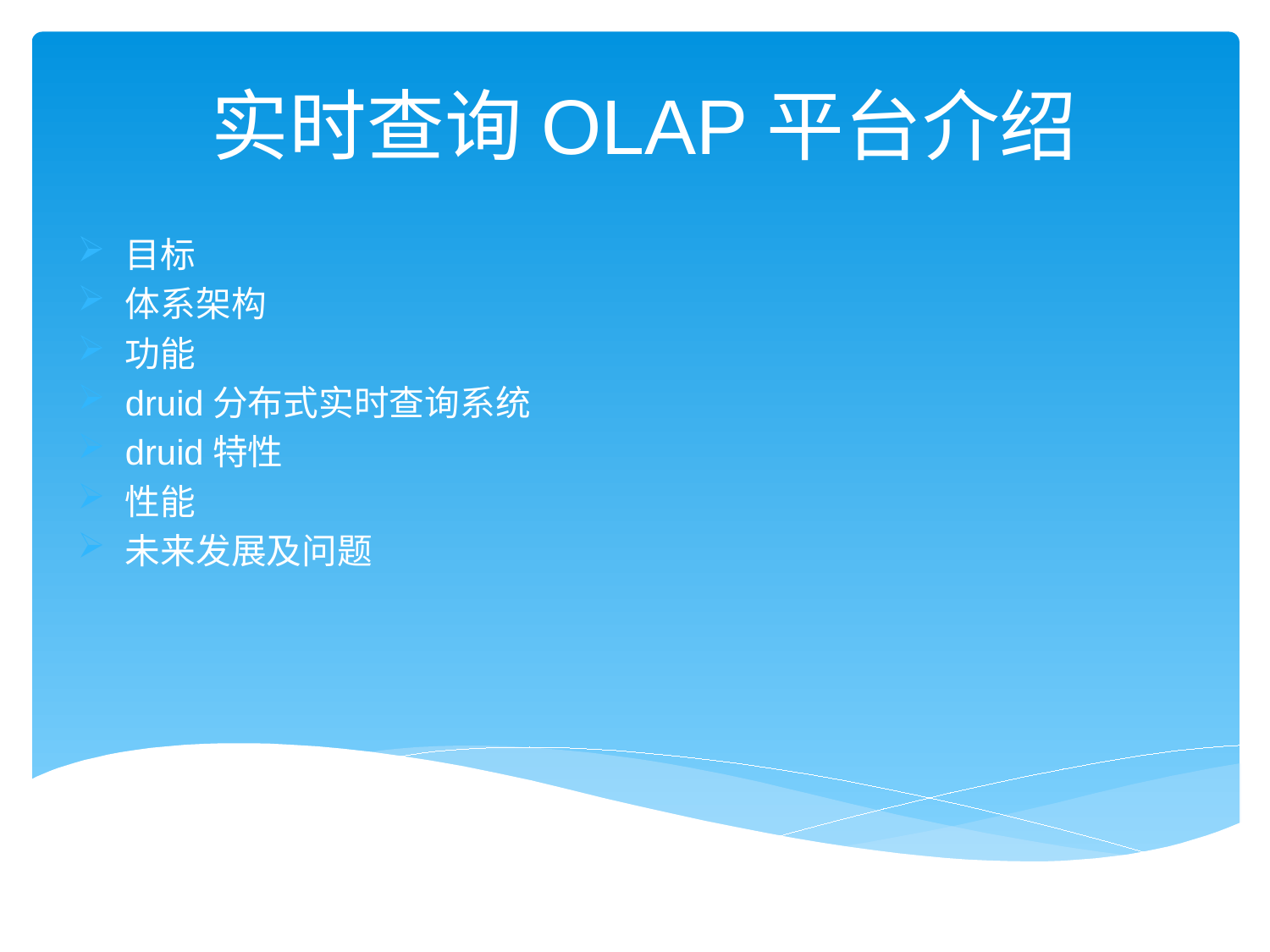

# 实时查询OLAP平台介绍
目标
体系架构
功能
druid分布式实时查询系统
druid特性
性能
未来发展及问题